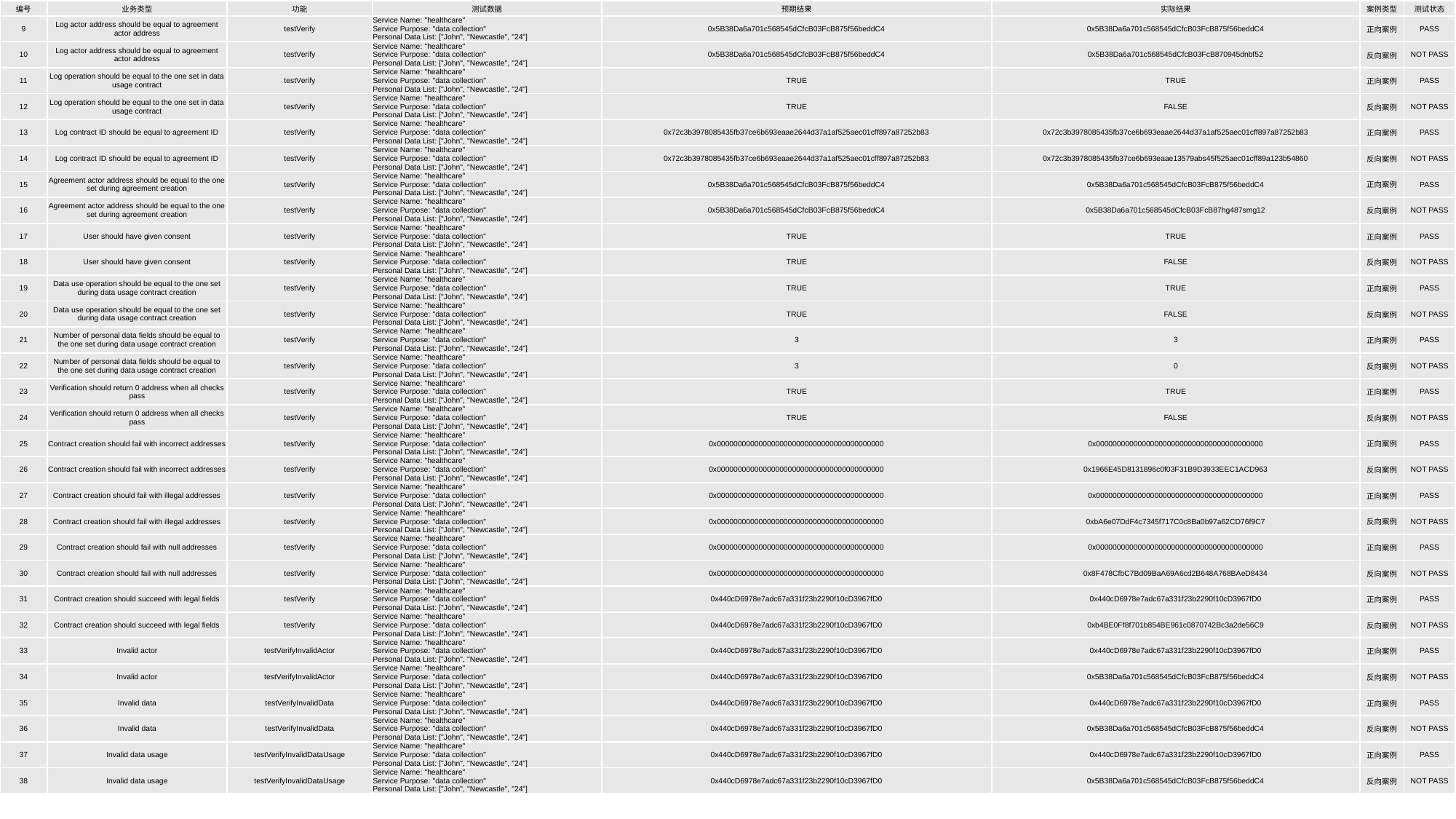

| 编号 | 业务类型 | 功能 | 测试数据 | 预期结果 | 实际结果 | 案例类型 | 测试状态 |
| --- | --- | --- | --- | --- | --- | --- | --- |
| 9 | Log actor address should be equal to agreement actor address | testVerify | Service Name: "healthcare" Service Purpose: "data collection" Personal Data List: ["John", "Newcastle", "24"] | 0x5B38Da6a701c568545dCfcB03FcB875f56beddC4 | 0x5B38Da6a701c568545dCfcB03FcB875f56beddC4 | 正向案例 | PASS |
| 10 | Log actor address should be equal to agreement actor address | testVerify | Service Name: "healthcare" Service Purpose: "data collection" Personal Data List: ["John", "Newcastle", "24"] | 0x5B38Da6a701c568545dCfcB03FcB875f56beddC4 | 0x5B38Da6a701c568545dCfcB03FcB870945dnbf52 | 反向案例 | NOT PASS |
| 11 | Log operation should be equal to the one set in data usage contract | testVerify | Service Name: "healthcare" Service Purpose: "data collection" Personal Data List: ["John", "Newcastle", "24"] | TRUE | TRUE | 正向案例 | PASS |
| 12 | Log operation should be equal to the one set in data usage contract | testVerify | Service Name: "healthcare" Service Purpose: "data collection" Personal Data List: ["John", "Newcastle", "24"] | TRUE | FALSE | 反向案例 | NOT PASS |
| 13 | Log contract ID should be equal to agreement ID | testVerify | Service Name: "healthcare" Service Purpose: "data collection" Personal Data List: ["John", "Newcastle", "24"] | 0x72c3b3978085435fb37ce6b693eaae2644d37a1af525aec01cff897a87252b83 | 0x72c3b3978085435fb37ce6b693eaae2644d37a1af525aec01cff897a87252b83 | 正向案例 | PASS |
| 14 | Log contract ID should be equal to agreement ID | testVerify | Service Name: "healthcare" Service Purpose: "data collection" Personal Data List: ["John", "Newcastle", "24"] | 0x72c3b3978085435fb37ce6b693eaae2644d37a1af525aec01cff897a87252b83 | 0x72c3b3978085435fb37ce6b693eaae13579abs45f525aec01cff89a123b54860 | 反向案例 | NOT PASS |
| 15 | Agreement actor address should be equal to the one set during agreement creation | testVerify | Service Name: "healthcare" Service Purpose: "data collection" Personal Data List: ["John", "Newcastle", "24"] | 0x5B38Da6a701c568545dCfcB03FcB875f56beddC4 | 0x5B38Da6a701c568545dCfcB03FcB875f56beddC4 | 正向案例 | PASS |
| 16 | Agreement actor address should be equal to the one set during agreement creation | testVerify | Service Name: "healthcare" Service Purpose: "data collection" Personal Data List: ["John", "Newcastle", "24"] | 0x5B38Da6a701c568545dCfcB03FcB875f56beddC4 | 0x5B38Da6a701c568545dCfcB03FcB87hg487smg12 | 反向案例 | NOT PASS |
| 17 | User should have given consent | testVerify | Service Name: "healthcare" Service Purpose: "data collection" Personal Data List: ["John", "Newcastle", "24"] | TRUE | TRUE | 正向案例 | PASS |
| 18 | User should have given consent | testVerify | Service Name: "healthcare" Service Purpose: "data collection" Personal Data List: ["John", "Newcastle", "24"] | TRUE | FALSE | 反向案例 | NOT PASS |
| 19 | Data use operation should be equal to the one set during data usage contract creation | testVerify | Service Name: "healthcare" Service Purpose: "data collection" Personal Data List: ["John", "Newcastle", "24"] | TRUE | TRUE | 正向案例 | PASS |
| 20 | Data use operation should be equal to the one set during data usage contract creation | testVerify | Service Name: "healthcare" Service Purpose: "data collection" Personal Data List: ["John", "Newcastle", "24"] | TRUE | FALSE | 反向案例 | NOT PASS |
| 21 | Number of personal data fields should be equal to the one set during data usage contract creation | testVerify | Service Name: "healthcare" Service Purpose: "data collection" Personal Data List: ["John", "Newcastle", "24"] | 3 | 3 | 正向案例 | PASS |
| 22 | Number of personal data fields should be equal to the one set during data usage contract creation | testVerify | Service Name: "healthcare" Service Purpose: "data collection" Personal Data List: ["John", "Newcastle", "24"] | 3 | 0 | 反向案例 | NOT PASS |
| 23 | Verification should return 0 address when all checks pass | testVerify | Service Name: "healthcare" Service Purpose: "data collection" Personal Data List: ["John", "Newcastle", "24"] | TRUE | TRUE | 正向案例 | PASS |
| 24 | Verification should return 0 address when all checks pass | testVerify | Service Name: "healthcare" Service Purpose: "data collection" Personal Data List: ["John", "Newcastle", "24"] | TRUE | FALSE | 反向案例 | NOT PASS |
| 25 | Contract creation should fail with incorrect addresses | testVerify | Service Name: "healthcare" Service Purpose: "data collection" Personal Data List: ["John", "Newcastle", "24"] | 0x0000000000000000000000000000000000000000 | 0x0000000000000000000000000000000000000000 | 正向案例 | PASS |
| 26 | Contract creation should fail with incorrect addresses | testVerify | Service Name: "healthcare" Service Purpose: "data collection" Personal Data List: ["John", "Newcastle", "24"] | 0x0000000000000000000000000000000000000000 | 0x1966E45D8131896c0f03F31B9D3933EEC1ACD963 | 反向案例 | NOT PASS |
| 27 | Contract creation should fail with illegal addresses | testVerify | Service Name: "healthcare" Service Purpose: "data collection" Personal Data List: ["John", "Newcastle", "24"] | 0x0000000000000000000000000000000000000000 | 0x0000000000000000000000000000000000000000 | 正向案例 | PASS |
| 28 | Contract creation should fail with illegal addresses | testVerify | Service Name: "healthcare" Service Purpose: "data collection" Personal Data List: ["John", "Newcastle", "24"] | 0x0000000000000000000000000000000000000000 | 0xbA6e07DdF4c7345f717C0c8Ba0b97a62CD76f9C7 | 反向案例 | NOT PASS |
| 29 | Contract creation should fail with null addresses | testVerify | Service Name: "healthcare" Service Purpose: "data collection" Personal Data List: ["John", "Newcastle", "24"] | 0x0000000000000000000000000000000000000000 | 0x0000000000000000000000000000000000000000 | 正向案例 | PASS |
| 30 | Contract creation should fail with null addresses | testVerify | Service Name: "healthcare" Service Purpose: "data collection" Personal Data List: ["John", "Newcastle", "24"] | 0x0000000000000000000000000000000000000000 | 0x8F478CfbC7Bd09BaA69A6cd2B648A768BAeD8434 | 反向案例 | NOT PASS |
| 31 | Contract creation should succeed with legal fields | testVerify | Service Name: "healthcare" Service Purpose: "data collection" Personal Data List: ["John", "Newcastle", "24"] | 0x440cD6978e7adc67a331f23b2290f10cD3967fD0 | 0x440cD6978e7adc67a331f23b2290f10cD3967fD0 | 正向案例 | PASS |
| 32 | Contract creation should succeed with legal fields | testVerify | Service Name: "healthcare" Service Purpose: "data collection" Personal Data List: ["John", "Newcastle", "24"] | 0x440cD6978e7adc67a331f23b2290f10cD3967fD0 | 0xb4BE0Ff8f701b854BE961c0870742Bc3a2de56C9 | 反向案例 | NOT PASS |
| 33 | Invalid actor | testVerifyInvalidActor | Service Name: "healthcare" Service Purpose: "data collection" Personal Data List: ["John", "Newcastle", "24"] | 0x440cD6978e7adc67a331f23b2290f10cD3967fD0 | 0x440cD6978e7adc67a331f23b2290f10cD3967fD0 | 正向案例 | PASS |
| 34 | Invalid actor | testVerifyInvalidActor | Service Name: "healthcare" Service Purpose: "data collection" Personal Data List: ["John", "Newcastle", "24"] | 0x440cD6978e7adc67a331f23b2290f10cD3967fD0 | 0x5B38Da6a701c568545dCfcB03FcB875f56beddC4 | 反向案例 | NOT PASS |
| 35 | Invalid data | testVerifyInvalidData | Service Name: "healthcare" Service Purpose: "data collection" Personal Data List: ["John", "Newcastle", "24"] | 0x440cD6978e7adc67a331f23b2290f10cD3967fD0 | 0x440cD6978e7adc67a331f23b2290f10cD3967fD0 | 正向案例 | PASS |
| 36 | Invalid data | testVerifyInvalidData | Service Name: "healthcare" Service Purpose: "data collection" Personal Data List: ["John", "Newcastle", "24"] | 0x440cD6978e7adc67a331f23b2290f10cD3967fD0 | 0x5B38Da6a701c568545dCfcB03FcB875f56beddC4 | 反向案例 | NOT PASS |
| 37 | Invalid data usage | testVerifyInvalidDataUsage | Service Name: "healthcare" Service Purpose: "data collection" Personal Data List: ["John", "Newcastle", "24"] | 0x440cD6978e7adc67a331f23b2290f10cD3967fD0 | 0x440cD6978e7adc67a331f23b2290f10cD3967fD0 | 正向案例 | PASS |
| 38 | Invalid data usage | testVerifyInvalidDataUsage | Service Name: "healthcare" Service Purpose: "data collection" Personal Data List: ["John", "Newcastle", "24"] | 0x440cD6978e7adc67a331f23b2290f10cD3967fD0 | 0x5B38Da6a701c568545dCfcB03FcB875f56beddC4 | 反向案例 | NOT PASS |
7